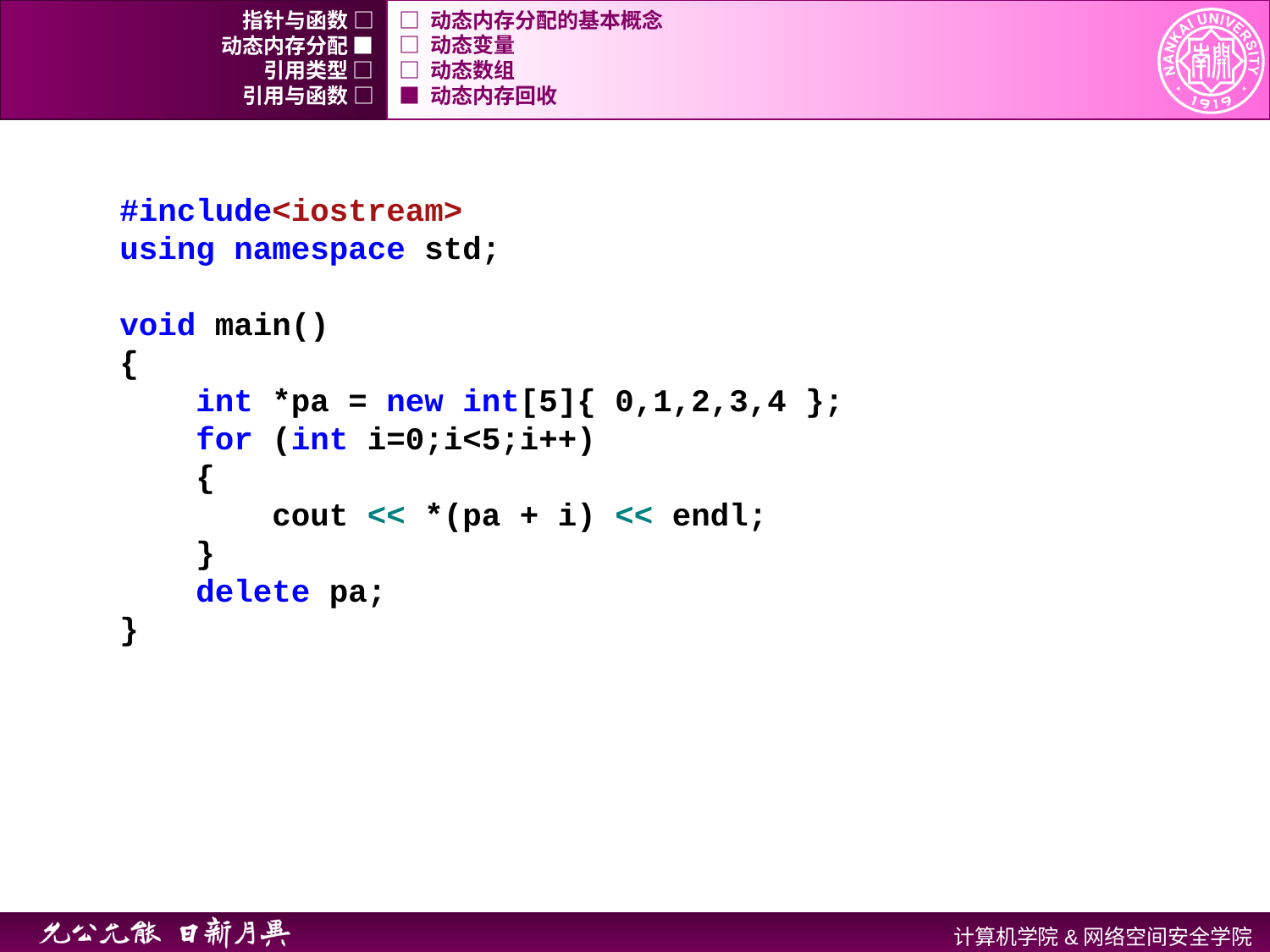

指针与函数 □
□ 动态内存分配的基本概念
动态内存分配 ■
□ 动态变量
引用类型 □
□ 动态数组
引用与函数 □
■ 动态内存回收
#include<iostream>
using namespace std;

void main()
{
    int *pa = new int[5]{ 0,1,2,3,4 };
    for (int i=0;i<5;i++)
    {
        cout << *(pa + i) << endl;
    }
    delete pa;
}